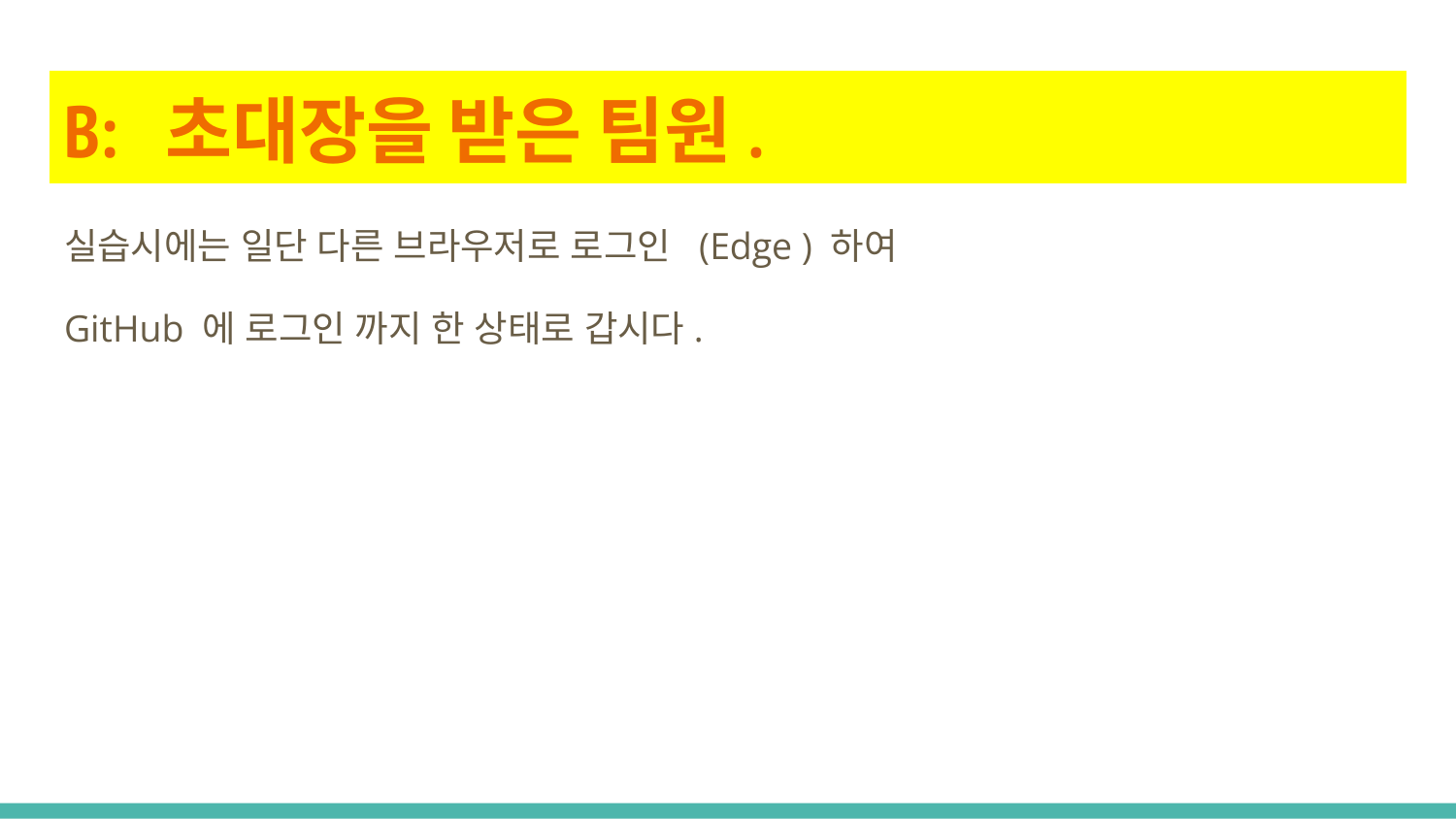

# B:  초대장을 받은 팀원.
실습시에는 일단 다른 브라우저로 로그인  (Edge ) 하여
GitHub 에 로그인 까지 한 상태로 갑시다.